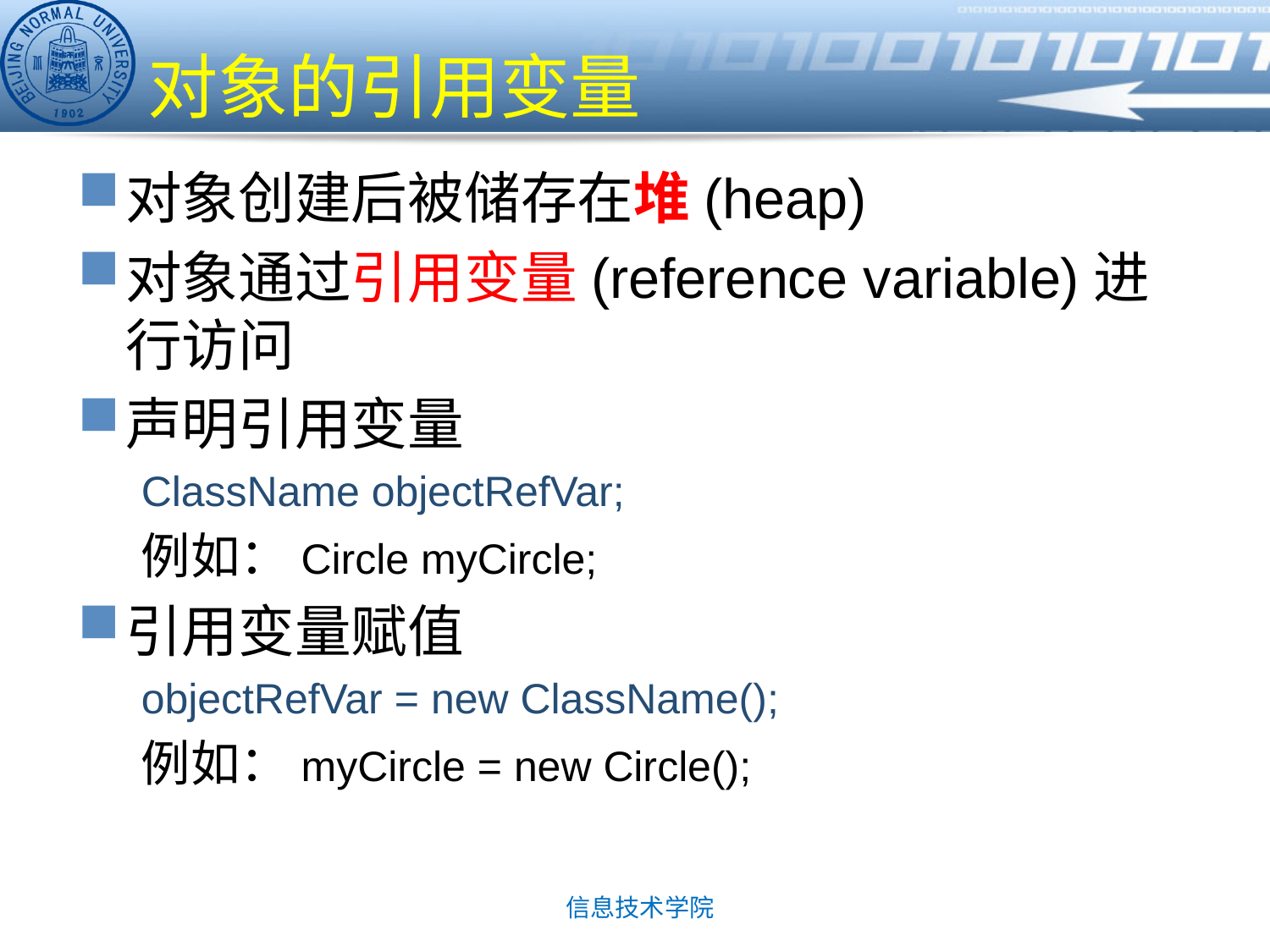

# 对象的引用变量
对象创建后被储存在堆(heap)
对象通过引用变量(reference variable)进行访问
声明引用变量
ClassName objectRefVar;
例如：Circle myCircle;
引用变量赋值
objectRefVar = new ClassName();
例如：myCircle = new Circle();

12